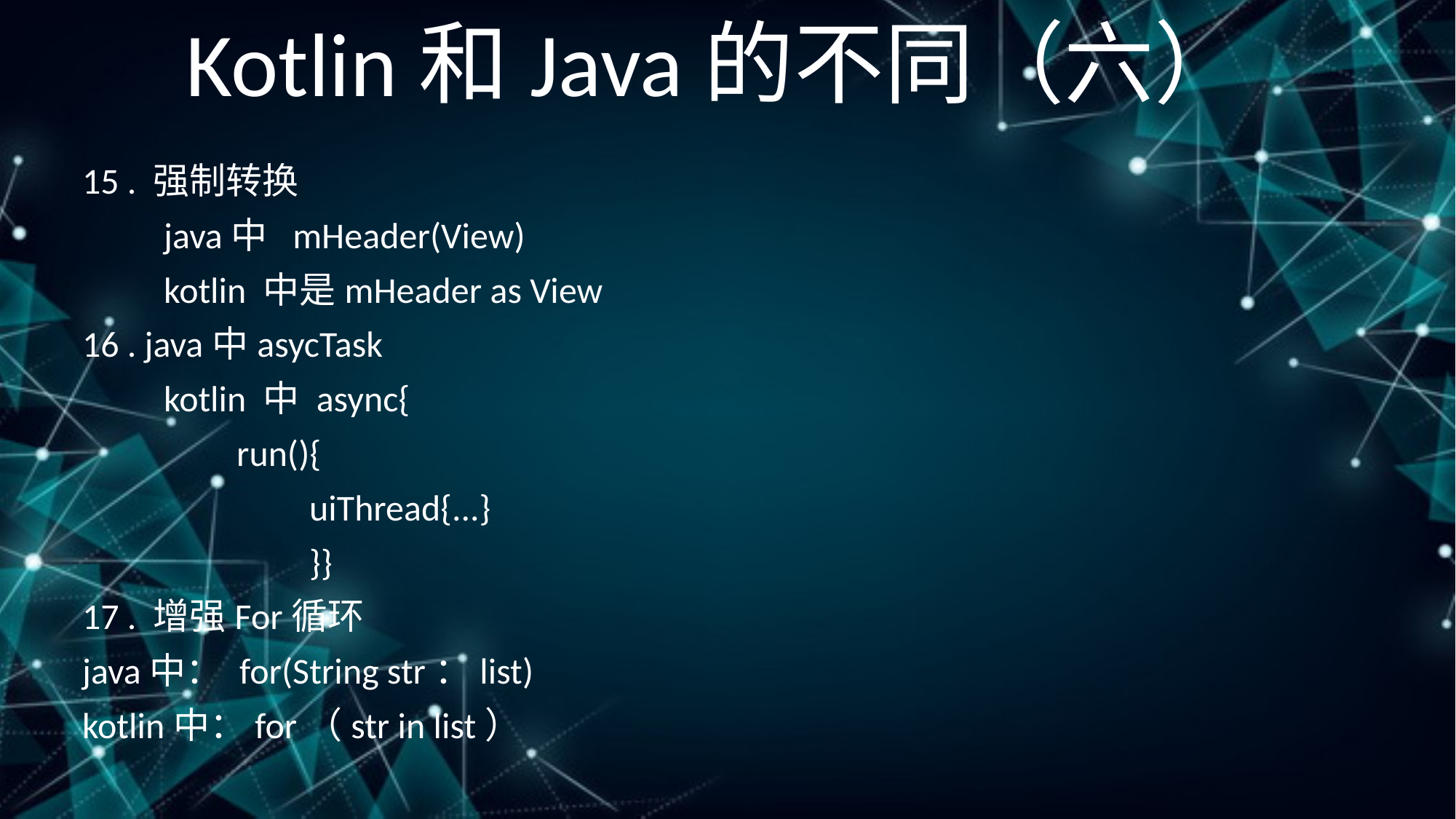

# Kotlin和Java的不同（六）
15 . 强制转换
　　java中  mHeader(View)
　　kotlin 中是mHeader as View
16 . java中asycTask
　　kotlin 中 async{
　　　　run(){
　　　　　　uiThread{...}
　　　　　　}}
17 . 增强For循环
java中： for(String str：list)
kotlin中：for（str in list）